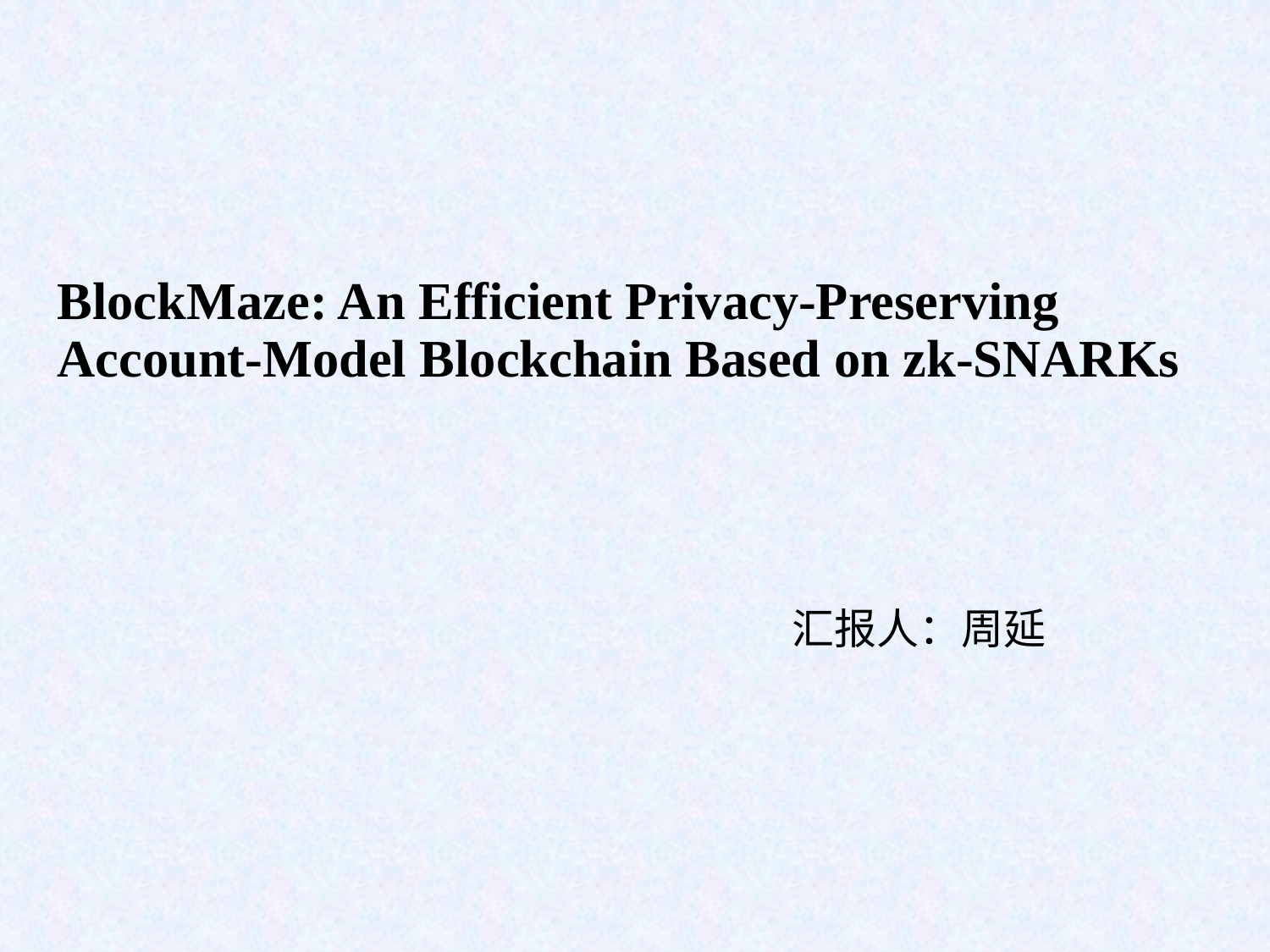

# BlockMaze: An Efficient Privacy-Preserving Account-Model Blockchain Based on zk-SNARKs
汇报人：周延